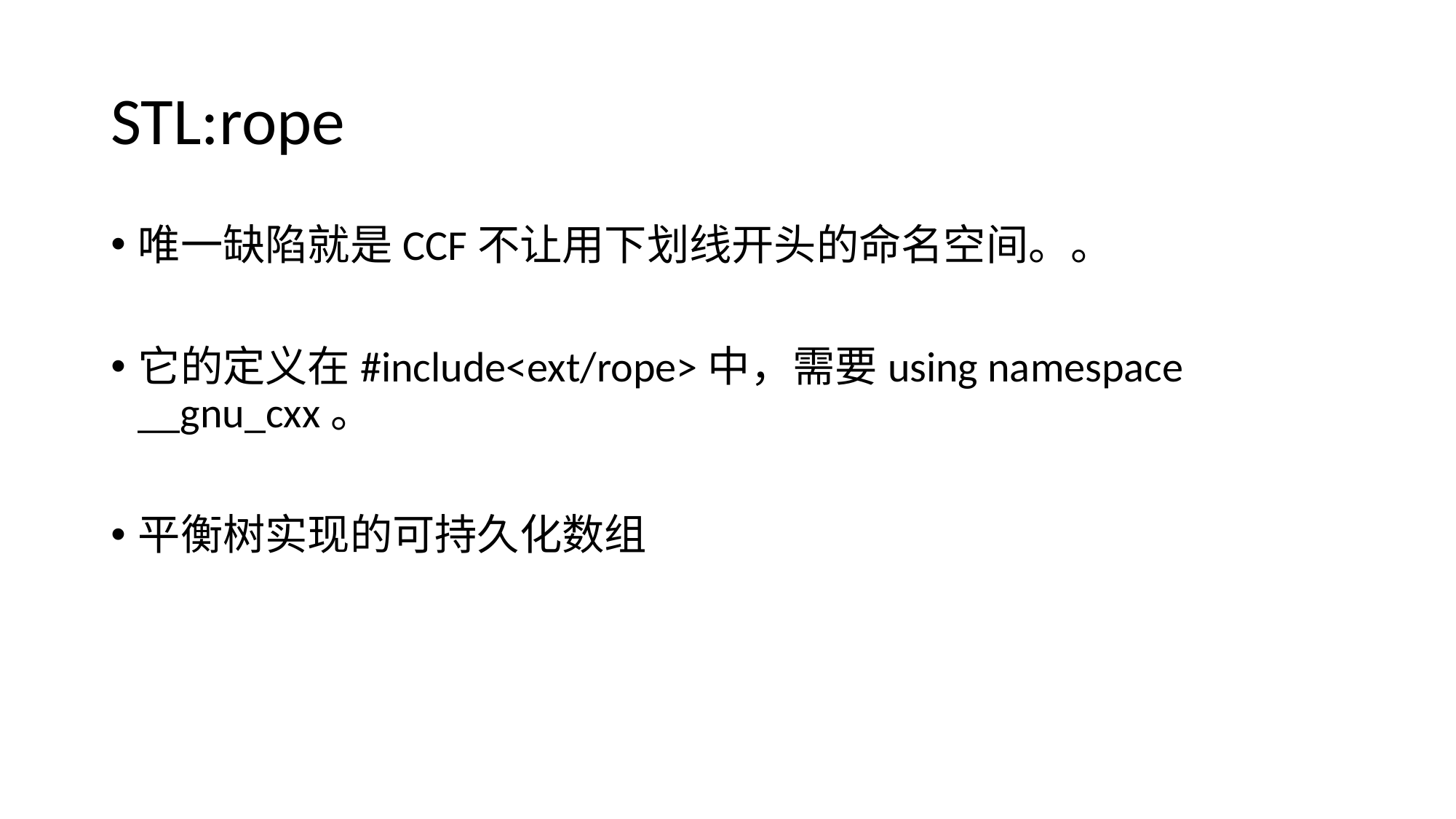

# STL:rope
唯一缺陷就是CCF不让用下划线开头的命名空间。。

它的定义在#include<ext/rope>中，需要using namespace __gnu_cxx。

平衡树实现的可持久化数组